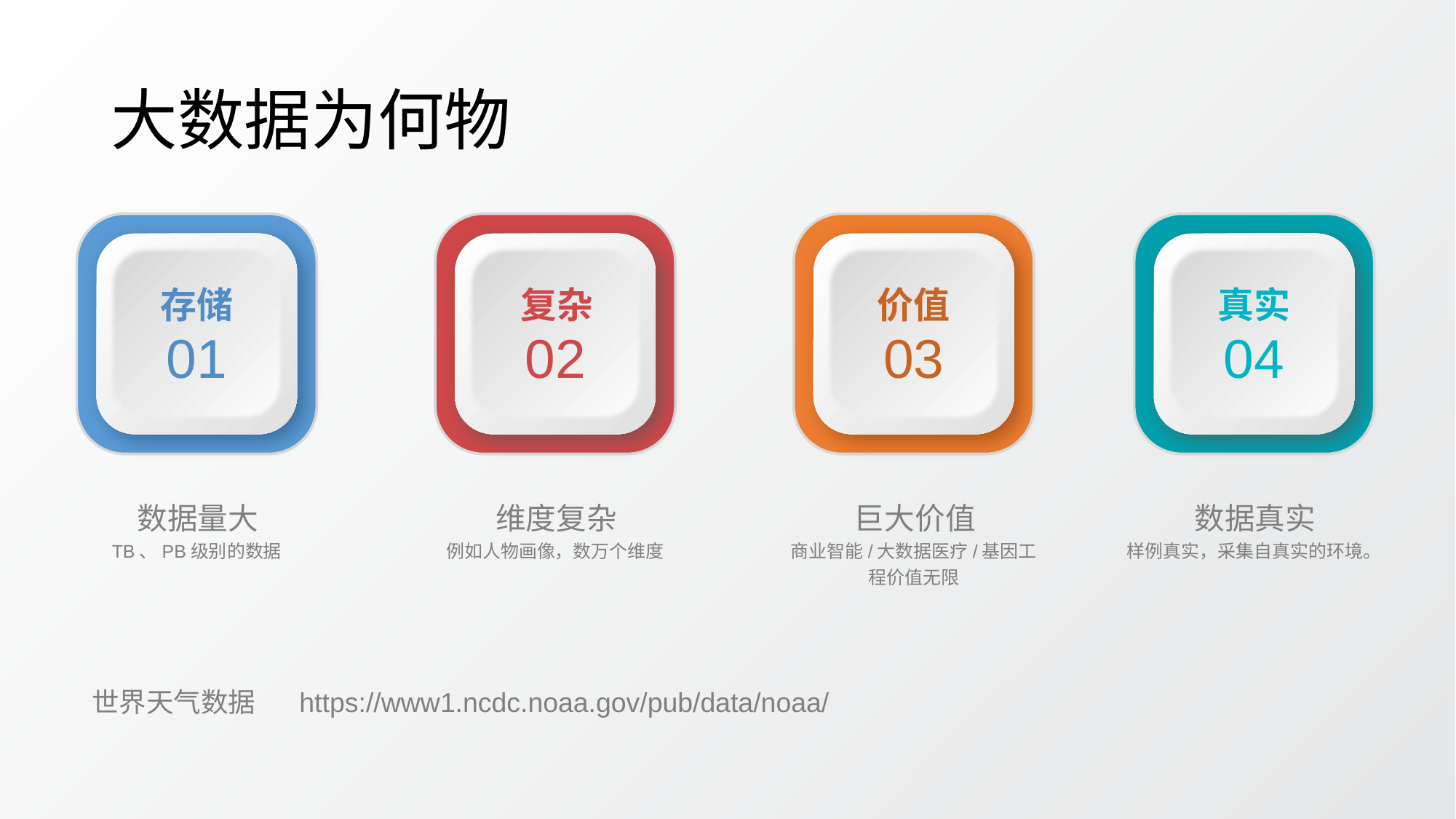

# 大数据为何物

存储
01
复杂
02
价值
03
真实
04
数据量大
TB、PB级别的数据
维度复杂
例如人物画像，数万个维度
巨大价值
商业智能/大数据医疗/基因工程价值无限
数据真实
样例真实，采集自真实的环境。
世界天气数据      https://www1.ncdc.noaa.gov/pub/data/noaa/